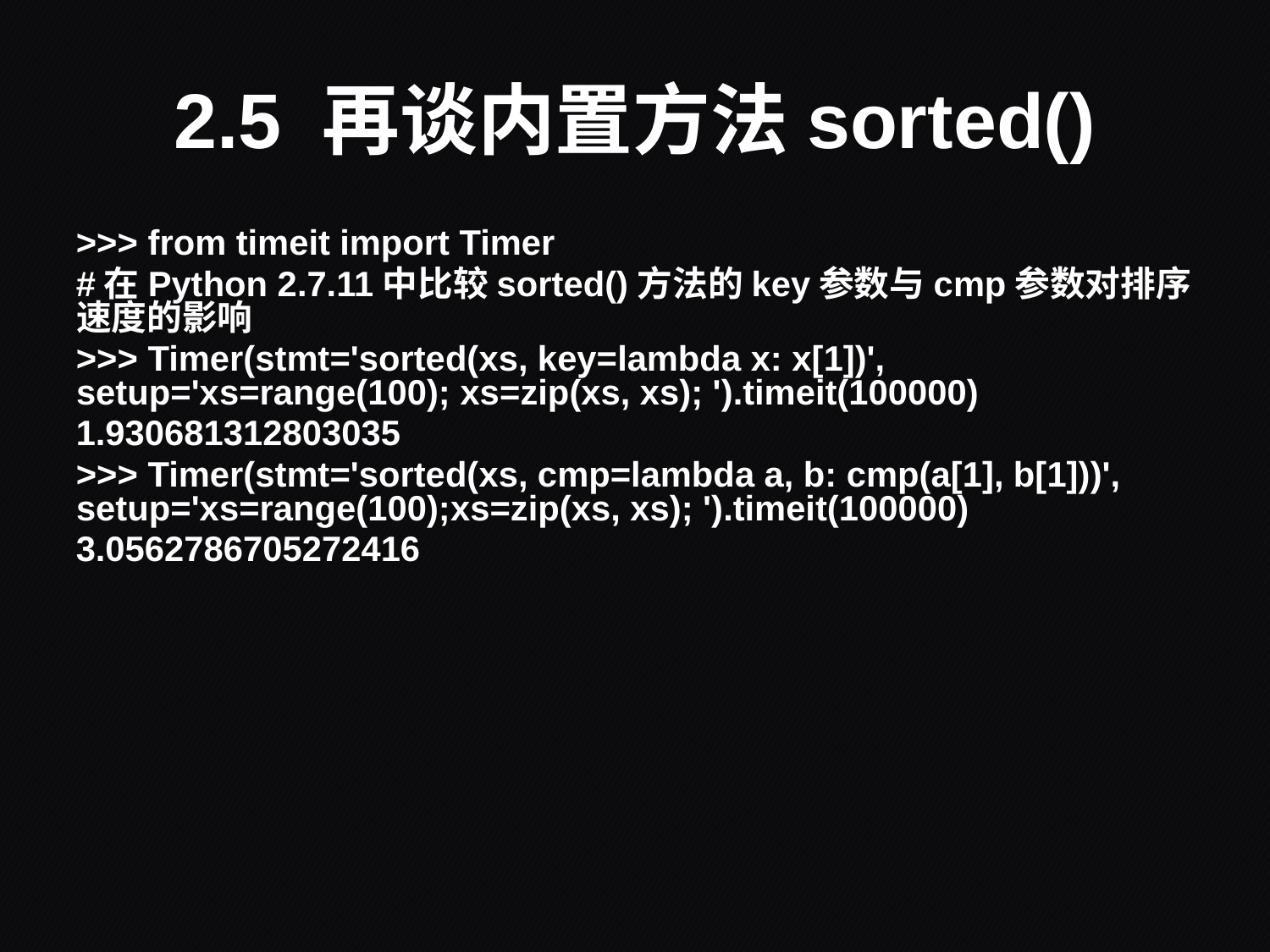

# 2.5 再谈内置方法sorted()
>>> from timeit import Timer
#在Python 2.7.11中比较sorted()方法的key参数与cmp参数对排序速度的影响
>>> Timer(stmt='sorted(xs, key=lambda x: x[1])', setup='xs=range(100); xs=zip(xs, xs); ').timeit(100000)
1.930681312803035
>>> Timer(stmt='sorted(xs, cmp=lambda a, b: cmp(a[1], b[1]))', setup='xs=range(100);xs=zip(xs, xs); ').timeit(100000)
3.0562786705272416